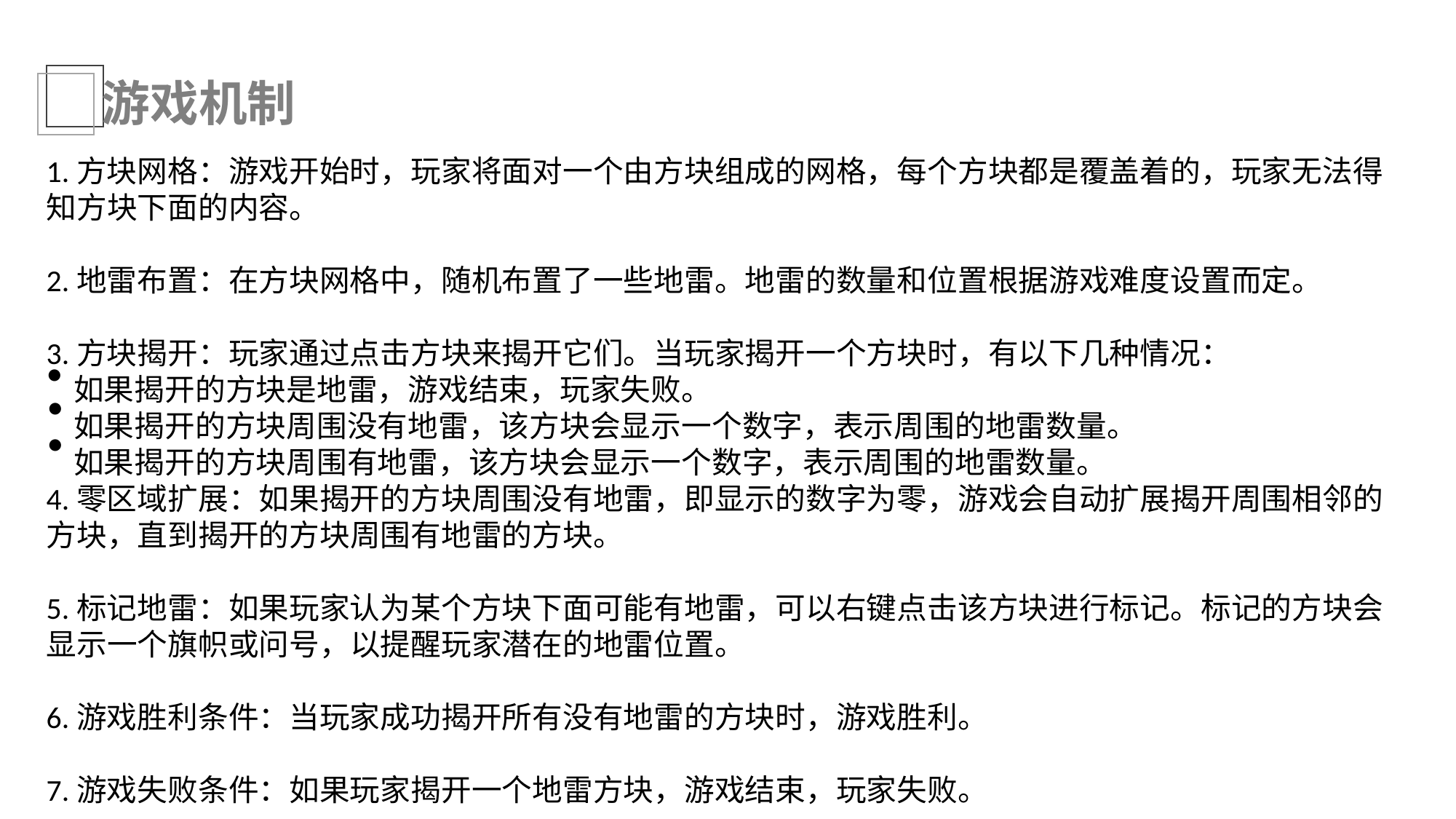

游戏机制
1.方块网格：游戏开始时，玩家将面对一个由方块组成的网格，每个方块都是覆盖着的，玩家无法得知方块下面的内容。

2.地雷布置：在方块网格中，随机布置了一些地雷。地雷的数量和位置根据游戏难度设置而定。

3.方块揭开：玩家通过点击方块来揭开它们。当玩家揭开一个方块时，有以下几种情况：
   如果揭开的方块是地雷，游戏结束，玩家失败。
   如果揭开的方块周围没有地雷，该方块会显示一个数字，表示周围的地雷数量。
   如果揭开的方块周围有地雷，该方块会显示一个数字，表示周围的地雷数量。
4.零区域扩展：如果揭开的方块周围没有地雷，即显示的数字为零，游戏会自动扩展揭开周围相邻的方块，直到揭开的方块周围有地雷的方块。

5.标记地雷：如果玩家认为某个方块下面可能有地雷，可以右键点击该方块进行标记。标记的方块会显示一个旗帜或问号，以提醒玩家潜在的地雷位置。

6.游戏胜利条件：当玩家成功揭开所有没有地雷的方块时，游戏胜利。

7.游戏失败条件：如果玩家揭开一个地雷方块，游戏结束，玩家失败。
●
●
●